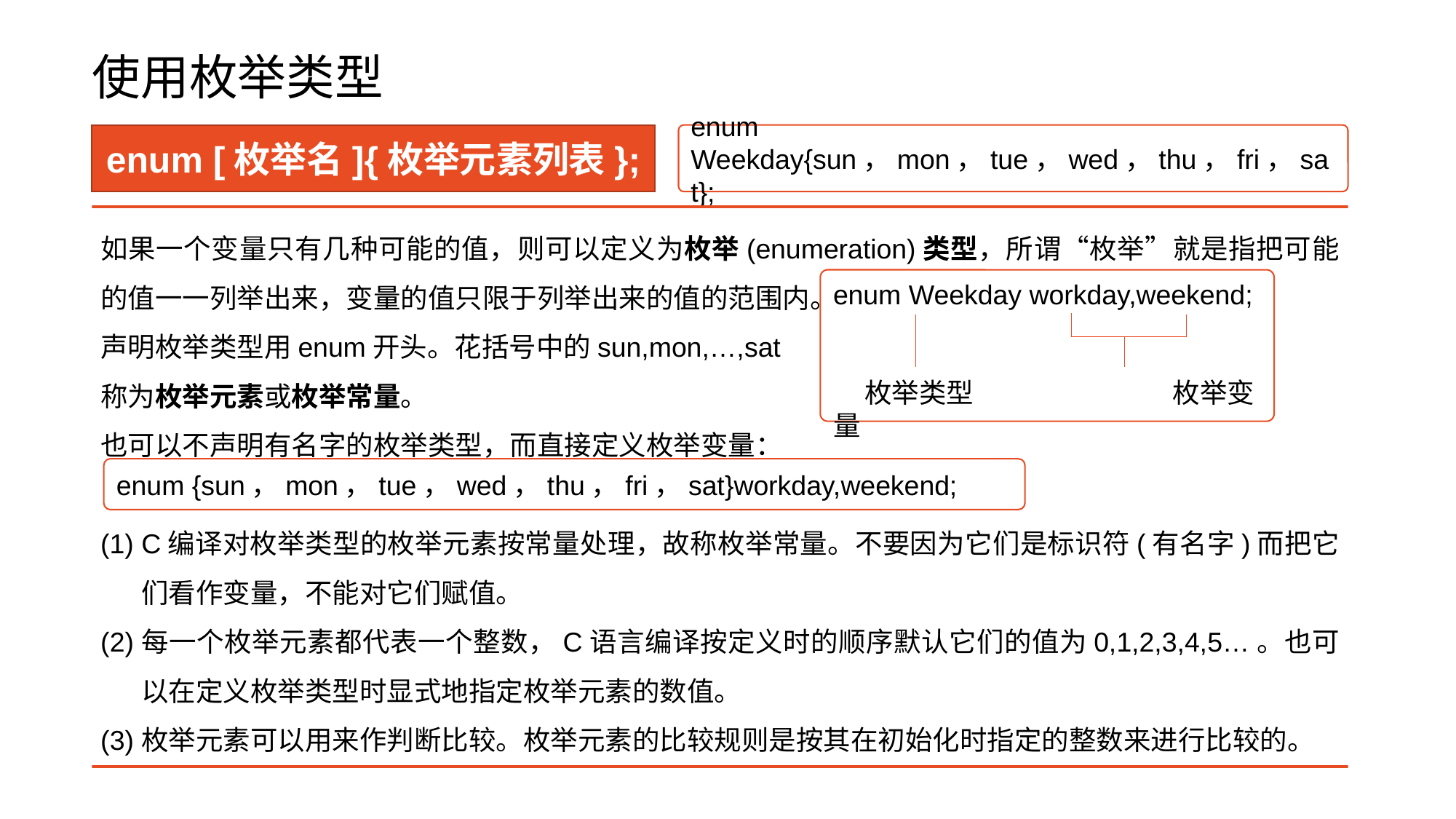

# 使用枚举类型
enum [枚举名]{枚举元素列表};
enum Weekday{sun，mon，tue，wed，thu，fri，sat};
如果一个变量只有几种可能的值，则可以定义为枚举(enumeration)类型，所谓“枚举”就是指把可能的值一一列举出来，变量的值只限于列举出来的值的范围内。
声明枚举类型用enum开头。花括号中的sun,mon,…,sat
称为枚举元素或枚举常量。
也可以不声明有名字的枚举类型，而直接定义枚举变量：

C编译对枚举类型的枚举元素按常量处理，故称枚举常量。不要因为它们是标识符(有名字)而把它们看作变量，不能对它们赋值。
每一个枚举元素都代表一个整数，C语言编译按定义时的顺序默认它们的值为0,1,2,3,4,5…。也可以在定义枚举类型时显式地指定枚举元素的数值。
枚举元素可以用来作判断比较。枚举元素的比较规则是按其在初始化时指定的整数来进行比较的。
enum Weekday workday,weekend;

    枚举类型		  枚举变量

enum {sun，mon，tue，wed，thu，fri，sat}workday,weekend;